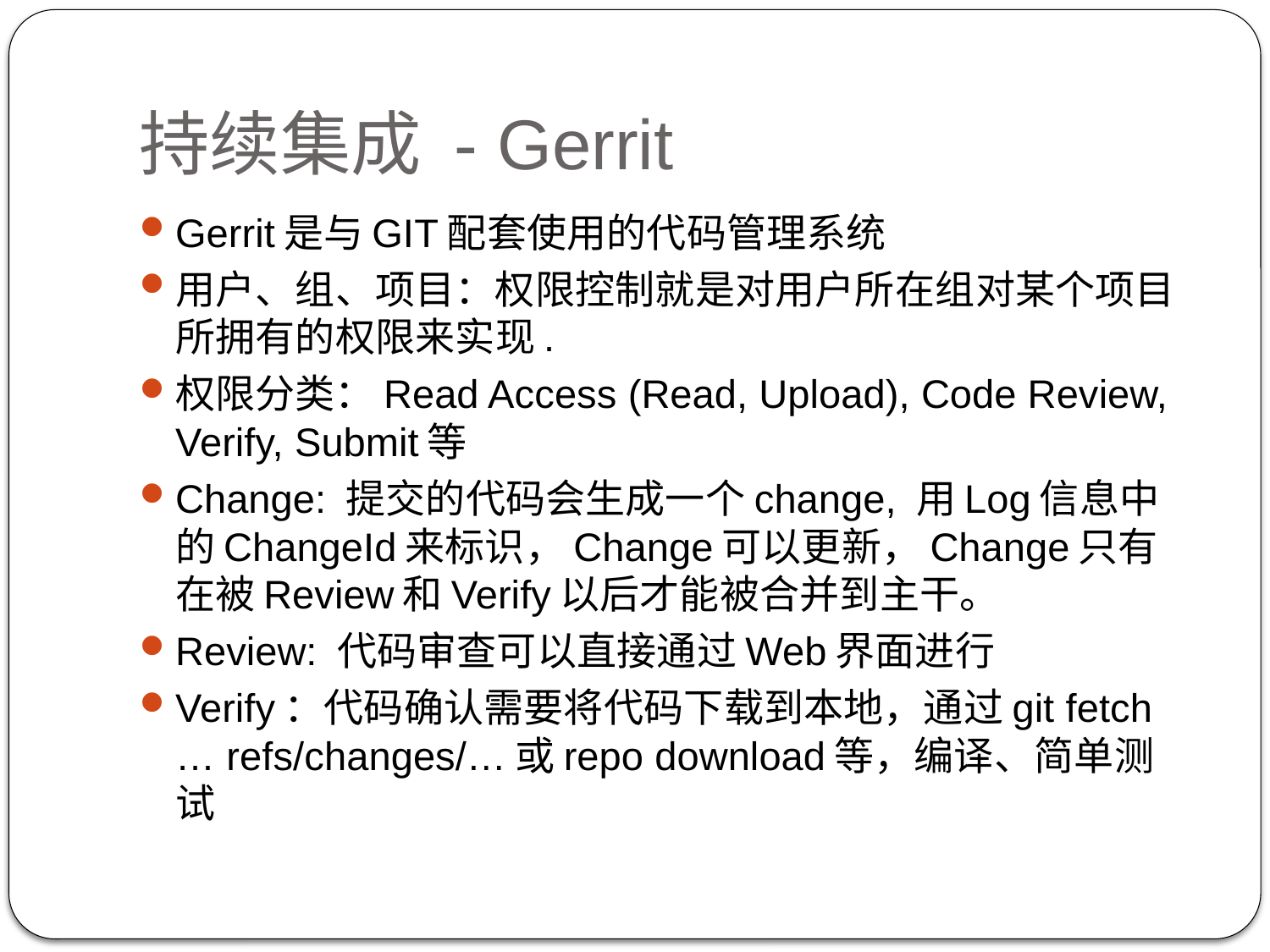

# 持续集成 - Gerrit
Gerrit是与GIT配套使用的代码管理系统
用户、组、项目：权限控制就是对用户所在组对某个项目所拥有的权限来实现.
权限分类：Read Access (Read, Upload), Code Review, Verify, Submit等
Change: 提交的代码会生成一个change, 用Log信息中的ChangeId来标识，Change可以更新，Change只有在被Review和Verify以后才能被合并到主干。
Review: 代码审查可以直接通过Web界面进行
Verify：代码确认需要将代码下载到本地，通过git fetch … refs/changes/…或repo download等，编译、简单测试